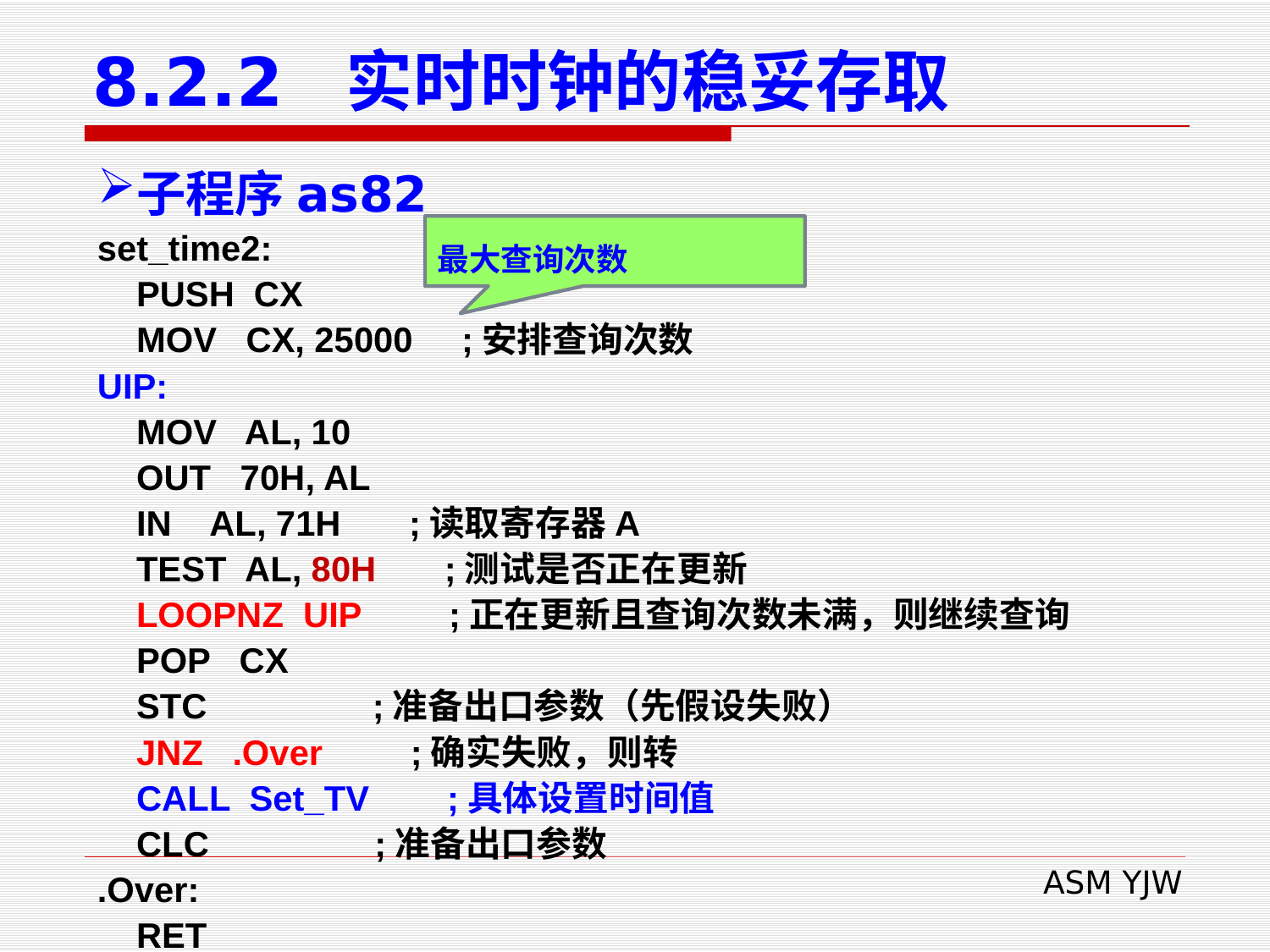

# 8.2.2  实时时钟的稳妥存取
子程序as82
set_time2:
    PUSH  CX
    MOV   CX, 25000     ;安排查询次数
UIP:
    MOV   AL, 10
    OUT   70H, AL
    IN    AL, 71H       ;读取寄存器A
    TEST  AL, 80H       ;测试是否正在更新
    LOOPNZ  UIP         ;正在更新且查询次数未满，则继续查询
    POP   CX
    STC                 ;准备出口参数（先假设失败）
    JNZ   .Over         ;确实失败，则转
    CALL  Set_TV        ;具体设置时间值
    CLC                 ;准备出口参数
.Over:
    RET
最大查询次数